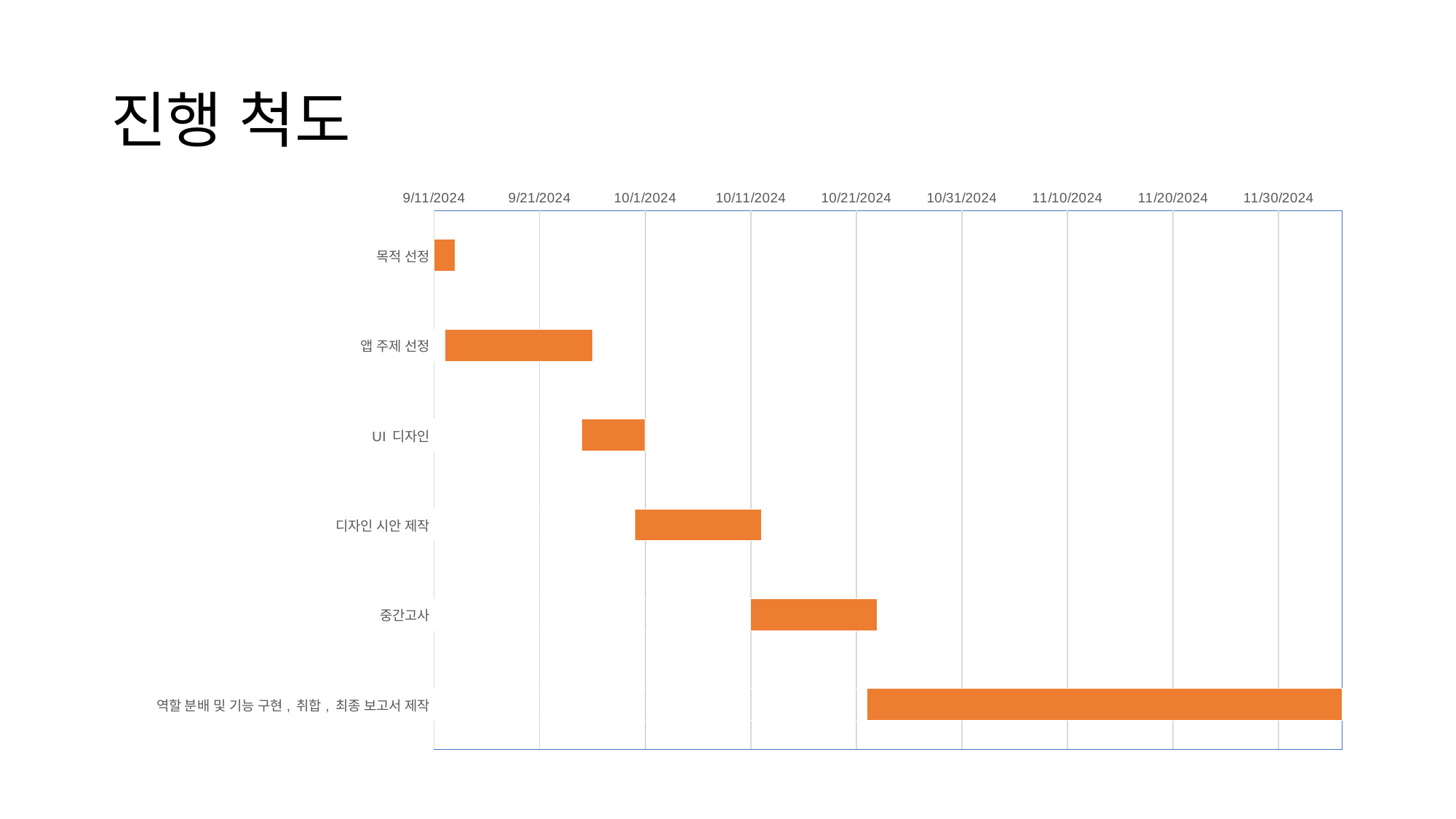

# 진행 척도

### Chart

| Category | 시작날짜 | 기간 |
|---|---|---|
| 목적 선정 | 45546.0 | 2.0 |
| 앱 주제 선정 | 45547.0 | 14.0 |
| UI 디자인 | 45560.0 | 6.0 |
| 디자인 시안 제작 | 45565.0 | 12.0 |
| 중간고사 | 45576.0 | 12.0 |
| 역할 분배 및 기능 구현, 취합, 최종 보고서 제작 | 45587.0 | 47.0 |